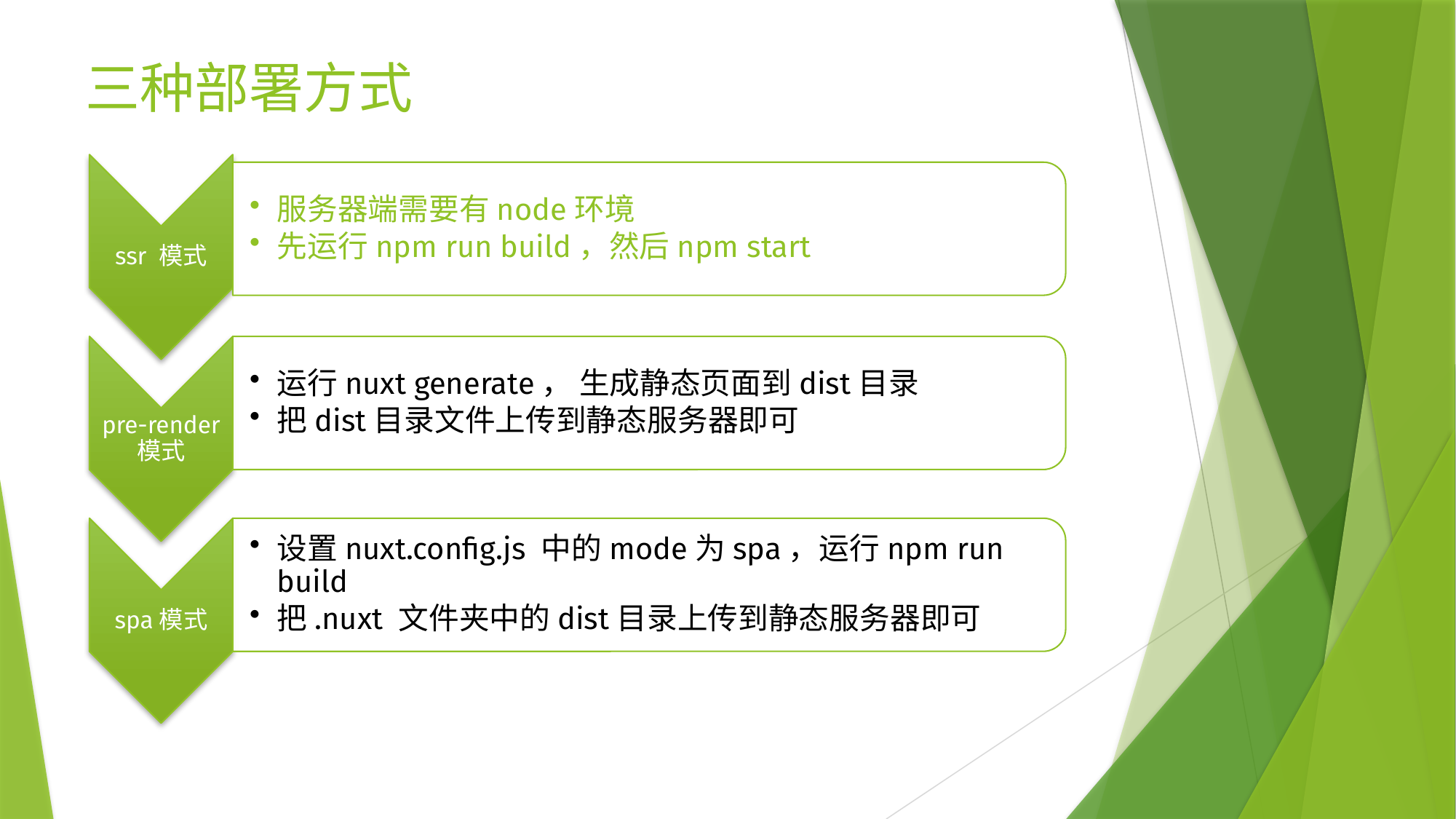

三种部署方式
ssr 模式
服务器端需要有node环境
先运行npm run build，然后npm start
pre-render 模式
运行nuxt generate， 生成静态页面到dist目录
把dist目录文件上传到静态服务器即可
spa模式
设置nuxt.config.js 中的mode为spa，运行npm run build
把.nuxt 文件夹中的dist目录上传到静态服务器即可